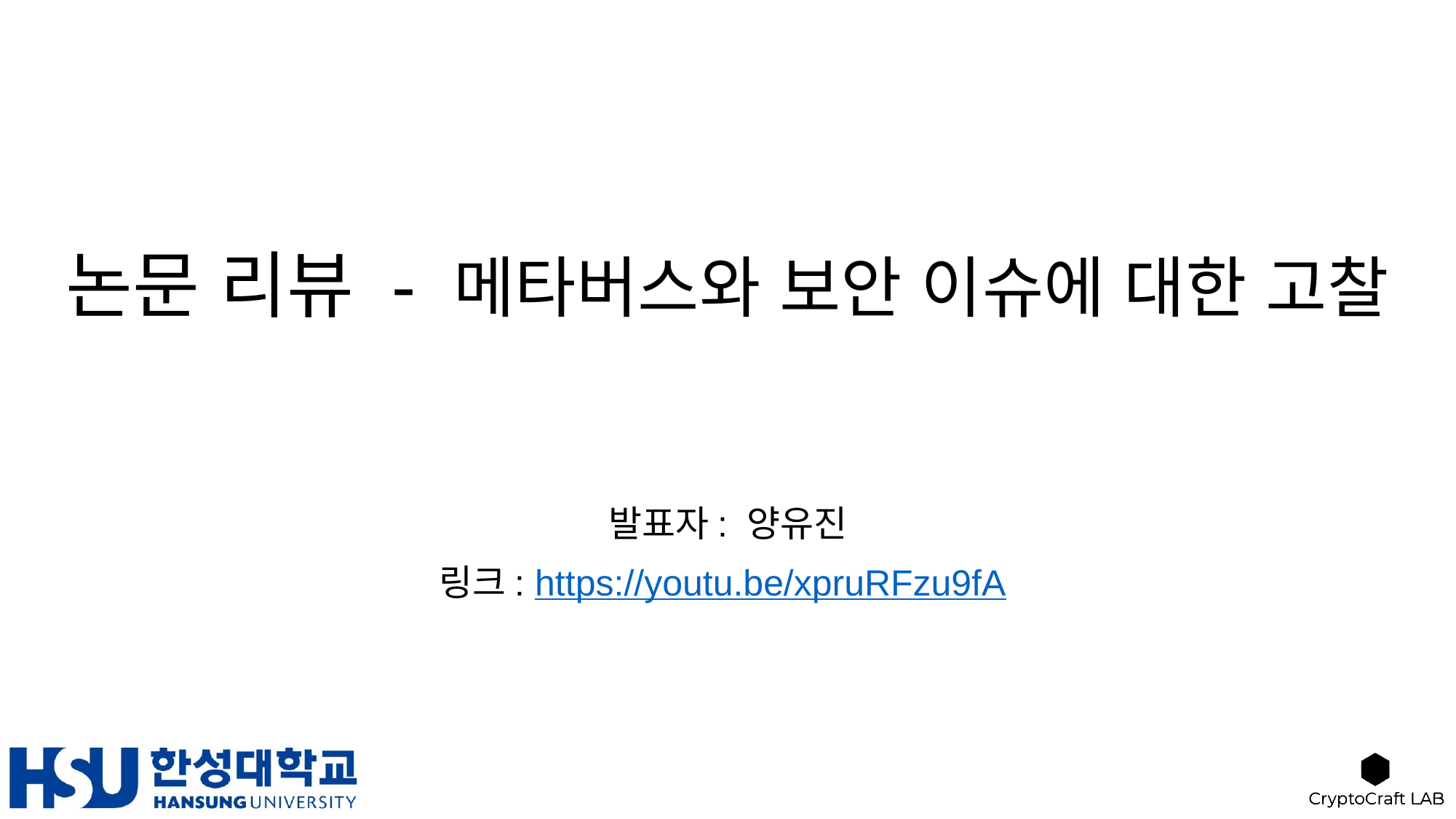

# 논문 리뷰 - 메타버스와 보안 이슈에 대한 고찰
발표자: 양유진
링크: https://youtu.be/xpruRFzu9fA